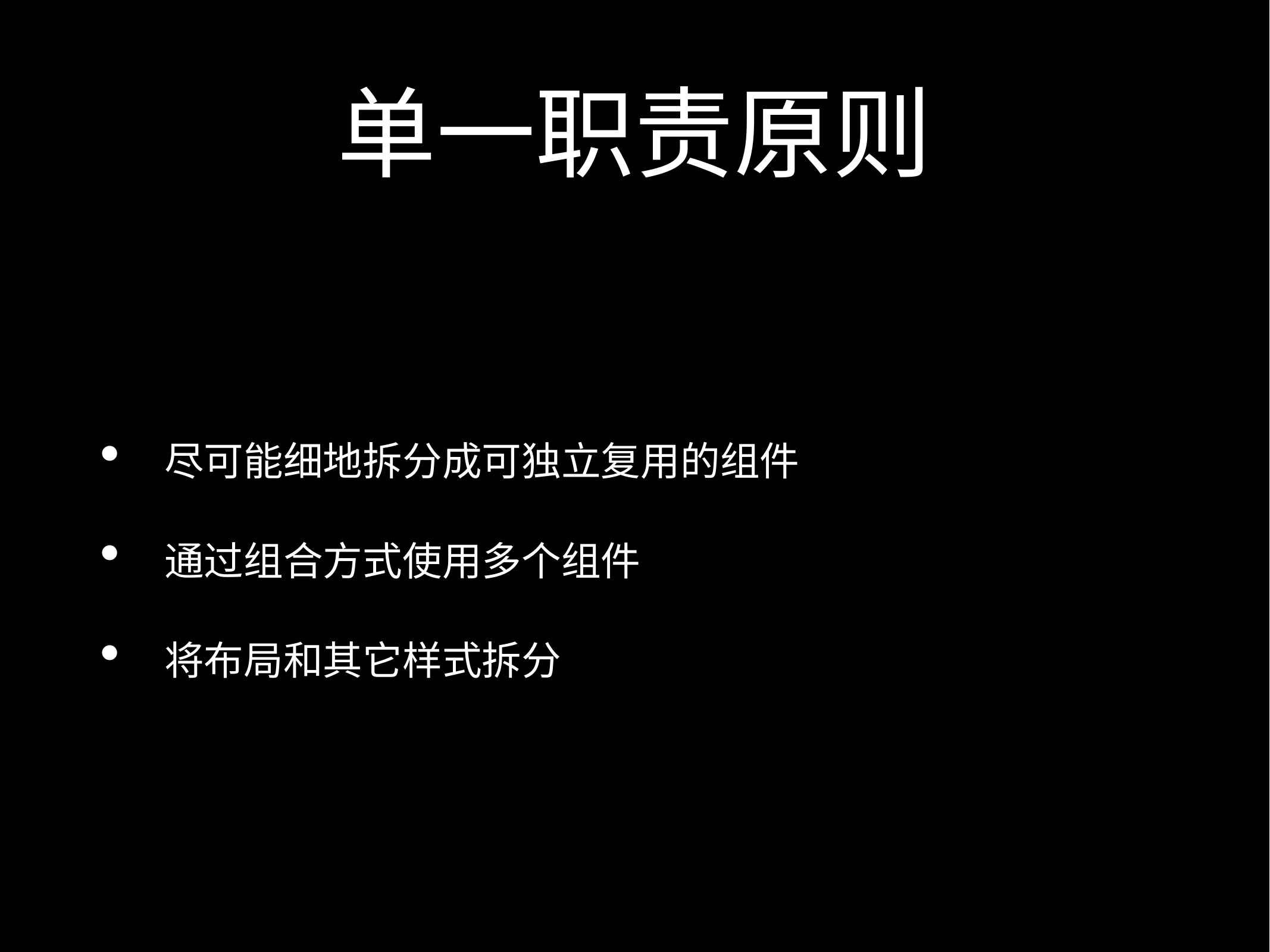

# 单一职责原则
 尽可能细地拆分成可独立复用的组件
 通过组合方式使用多个组件
 将布局和其它样式拆分